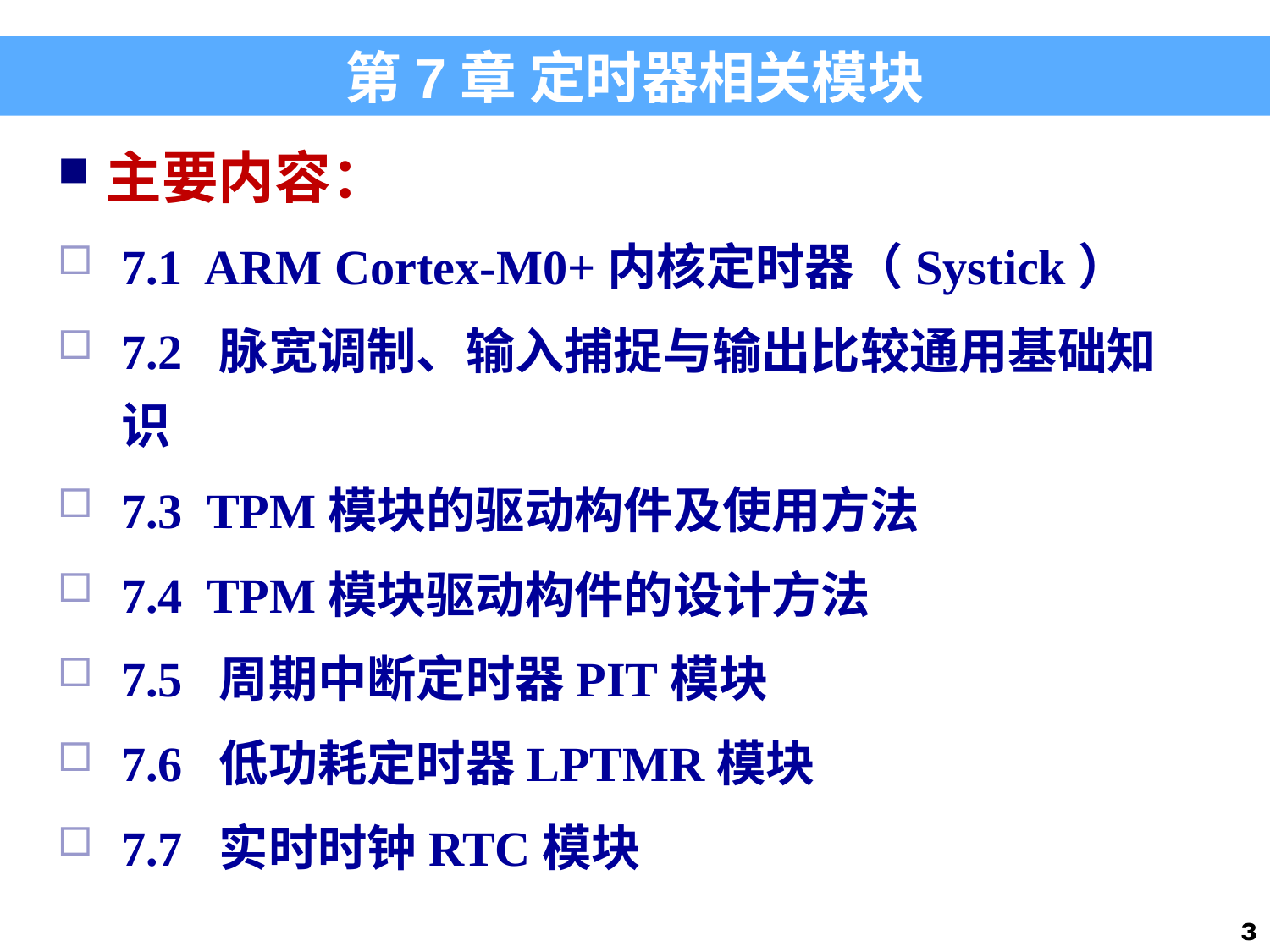

第7章 定时器相关模块
主要内容：
7.1  ARM Cortex-M0+内核定时器（Systick）
7.2  脉宽调制、输入捕捉与输出比较通用基础知识
7.3  TPM模块的驱动构件及使用方法
7.4  TPM模块驱动构件的设计方法
7.5  周期中断定时器PIT模块
7.6  低功耗定时器LPTMR模块
7.7  实时时钟RTC模块
3